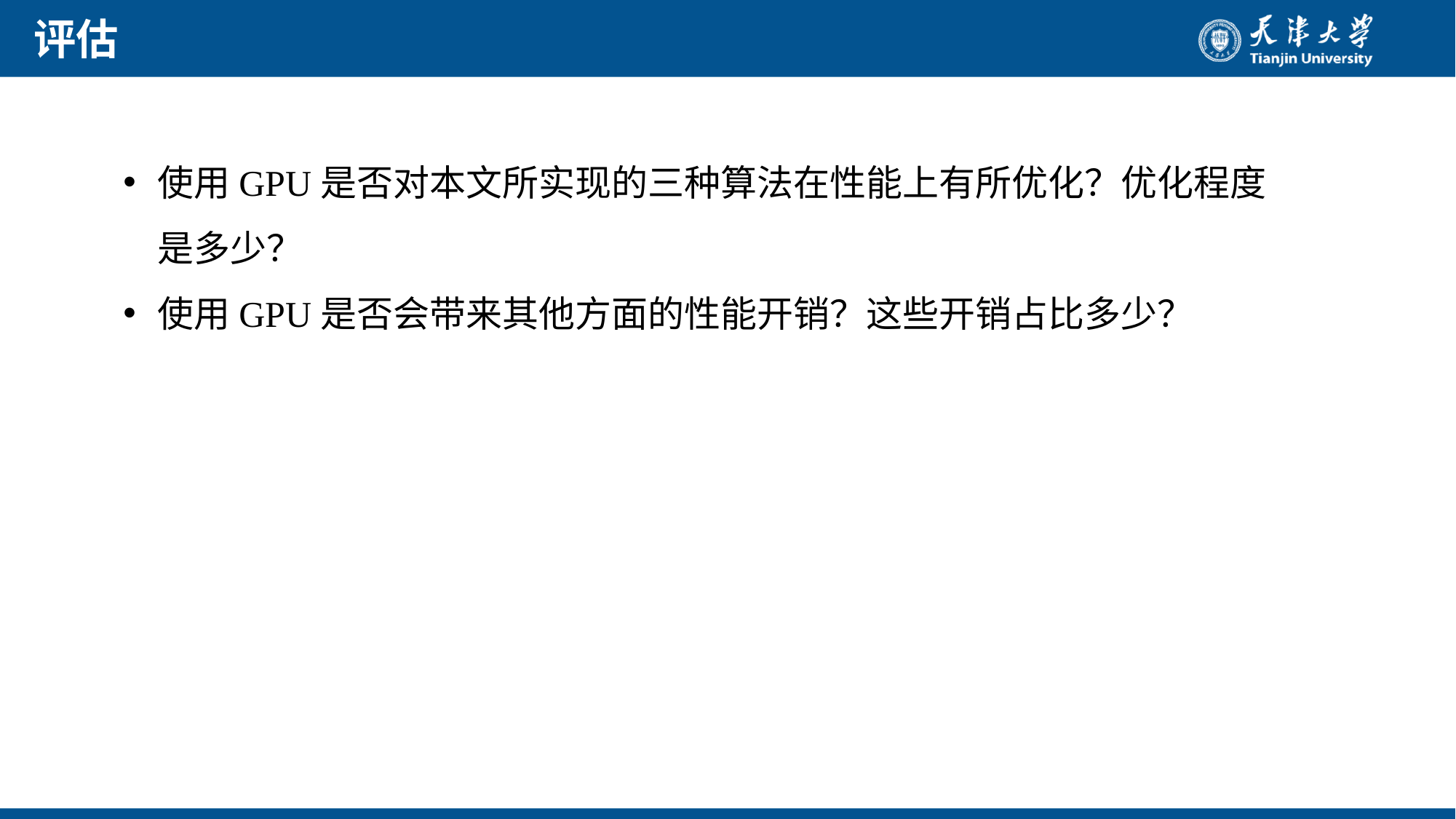

# 评估
使用GPU是否对本文所实现的三种算法在性能上有所优化？优化程度是多少？
使用GPU是否会带来其他方面的性能开销？这些开销占比多少？
21